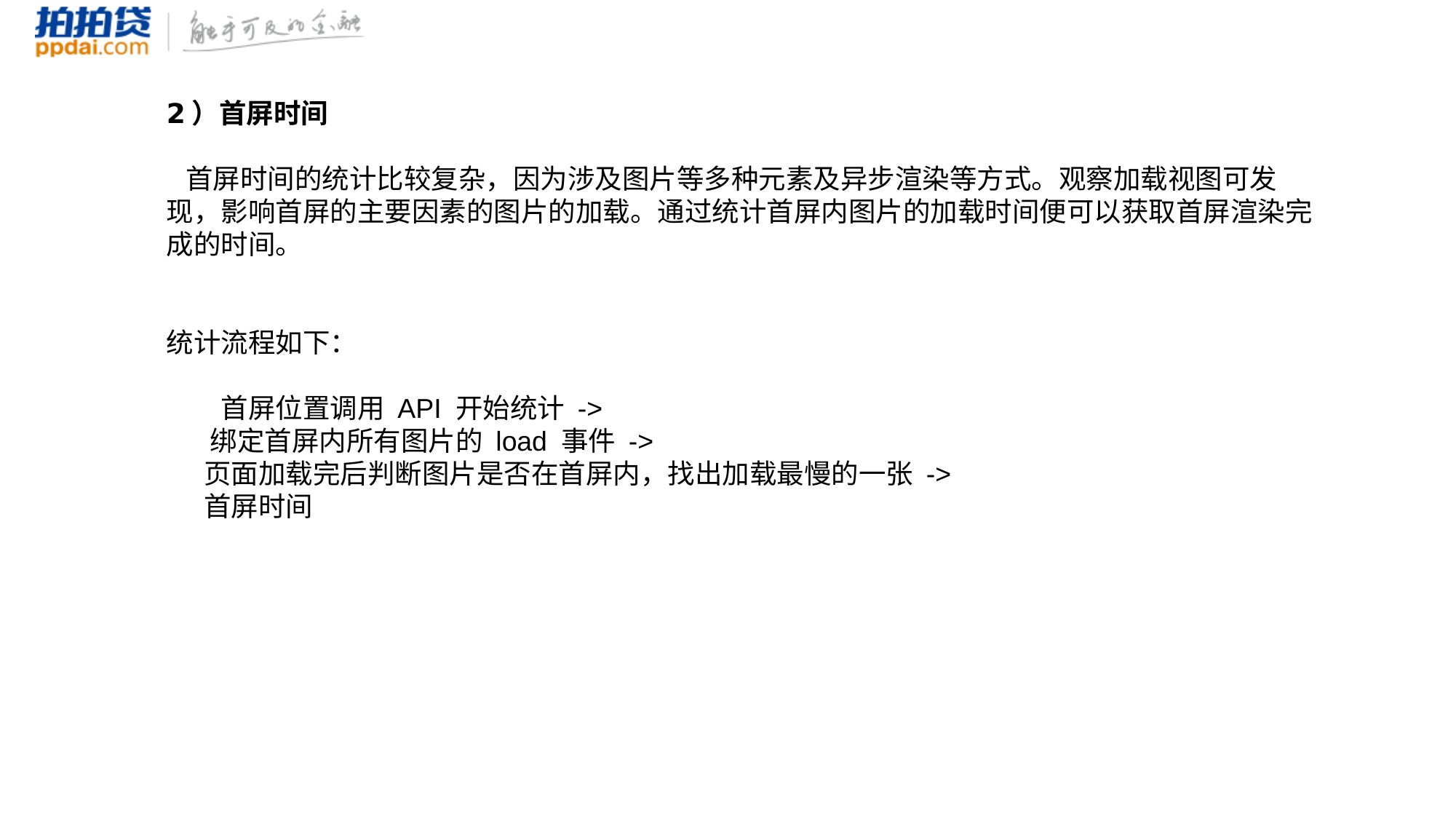

2）首屏时间

  首屏时间的统计比较复杂，因为涉及图片等多种元素及异步渲染等方式。观察加载视图可发现，影响首屏的主要因素的图片的加载。通过统计首屏内图片的加载时间便可以获取首屏渲染完成的时间。

统计流程如下：

　　首屏位置调用 API 开始统计 ->
      绑定首屏内所有图片的 load 事件 ->
     页面加载完后判断图片是否在首屏内，找出加载最慢的一张 ->
     首屏时间